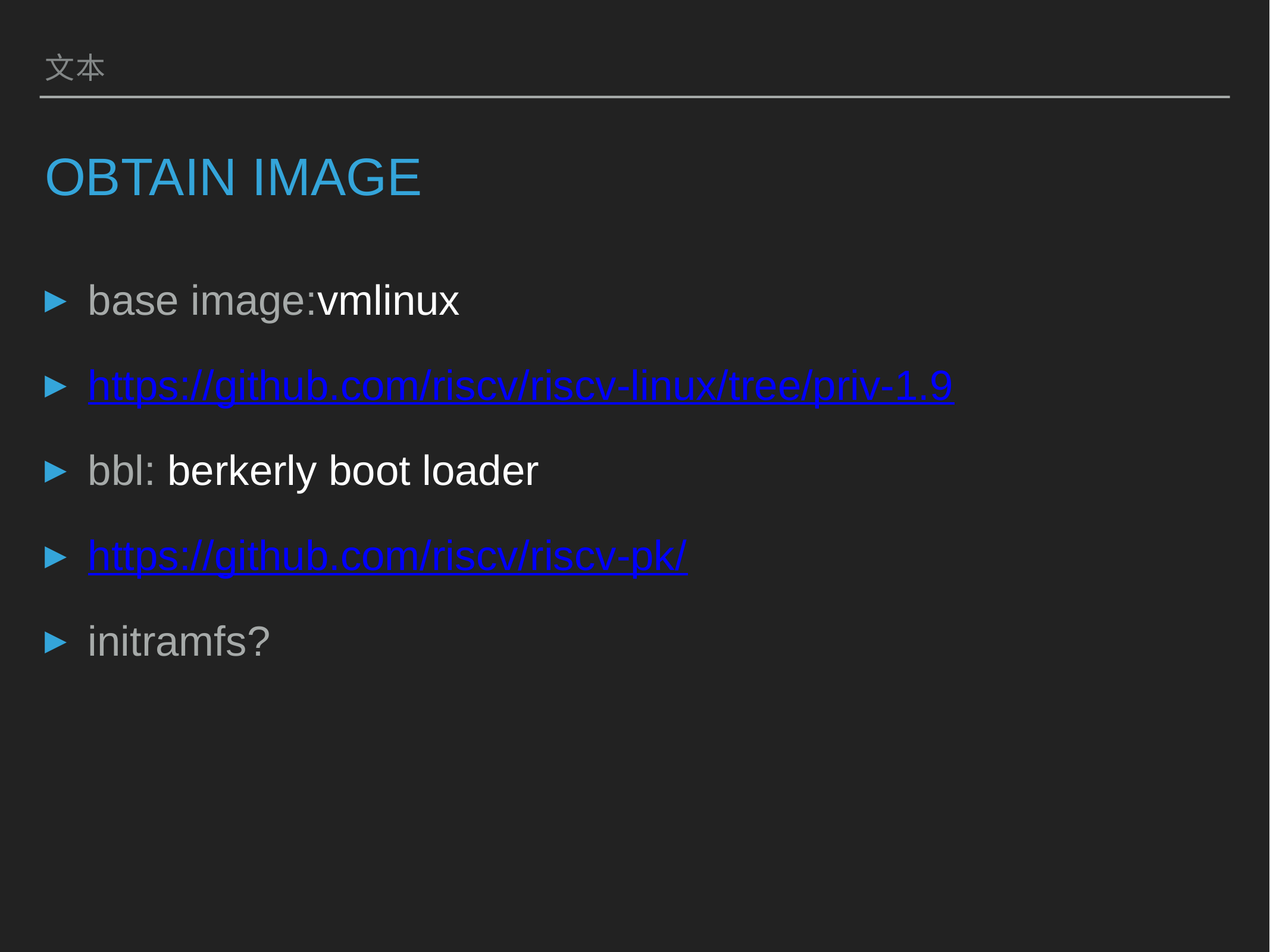

文本
# Obtain image
base image:vmlinux
https://github.com/riscv/riscv-linux/tree/priv-1.9
bbl: berkerly boot loader
https://github.com/riscv/riscv-pk/
initramfs?